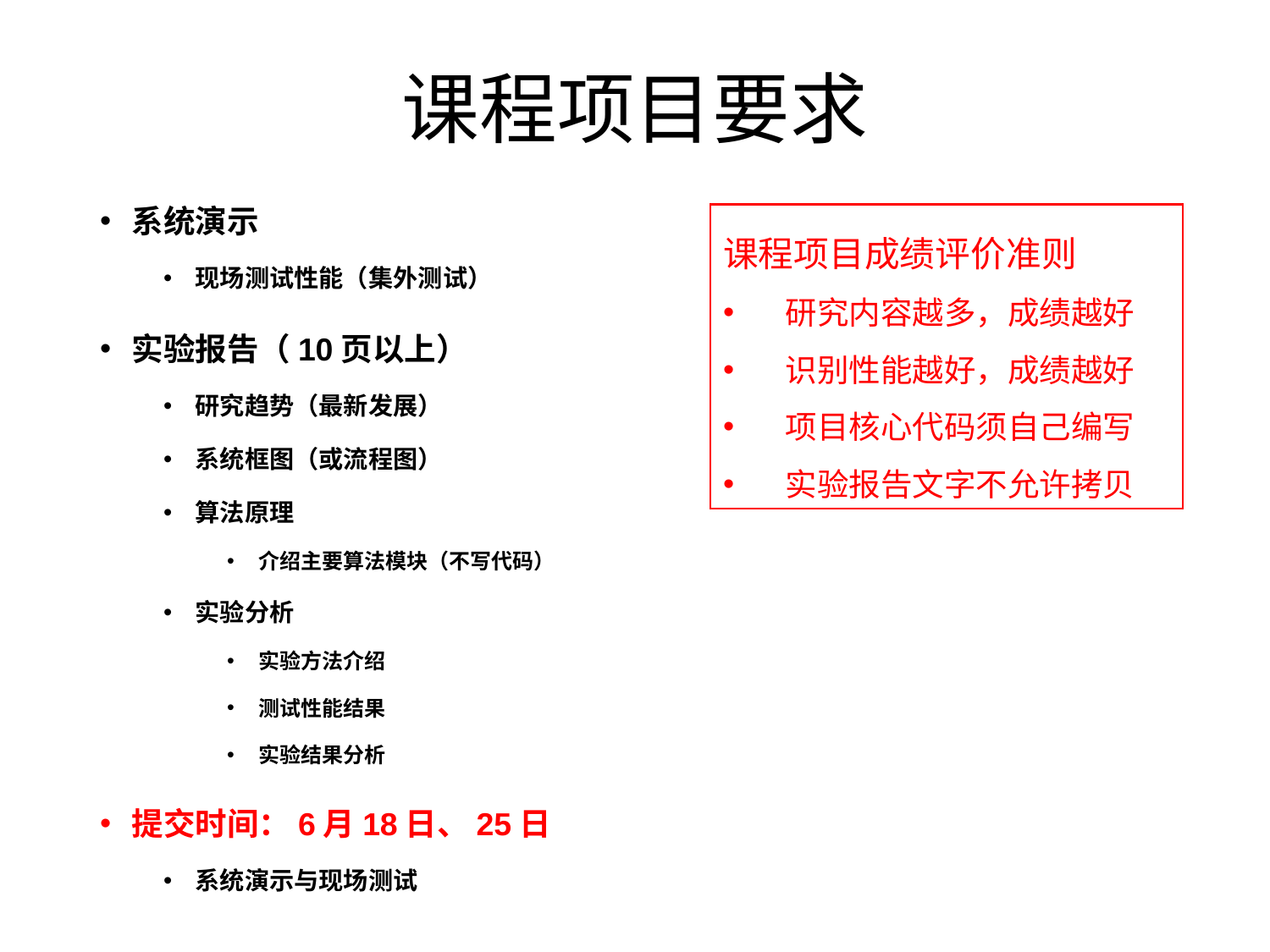

# 课程项目要求
系统演示
现场测试性能（集外测试）
实验报告（10页以上）
研究趋势（最新发展）
系统框图（或流程图）
算法原理
介绍主要算法模块（不写代码）
实验分析
实验方法介绍
测试性能结果
实验结果分析
提交时间：6月18日、25日
系统演示与现场测试
课程项目成绩评价准则
 研究内容越多，成绩越好
 识别性能越好，成绩越好
 项目核心代码须自己编写
 实验报告文字不允许拷贝